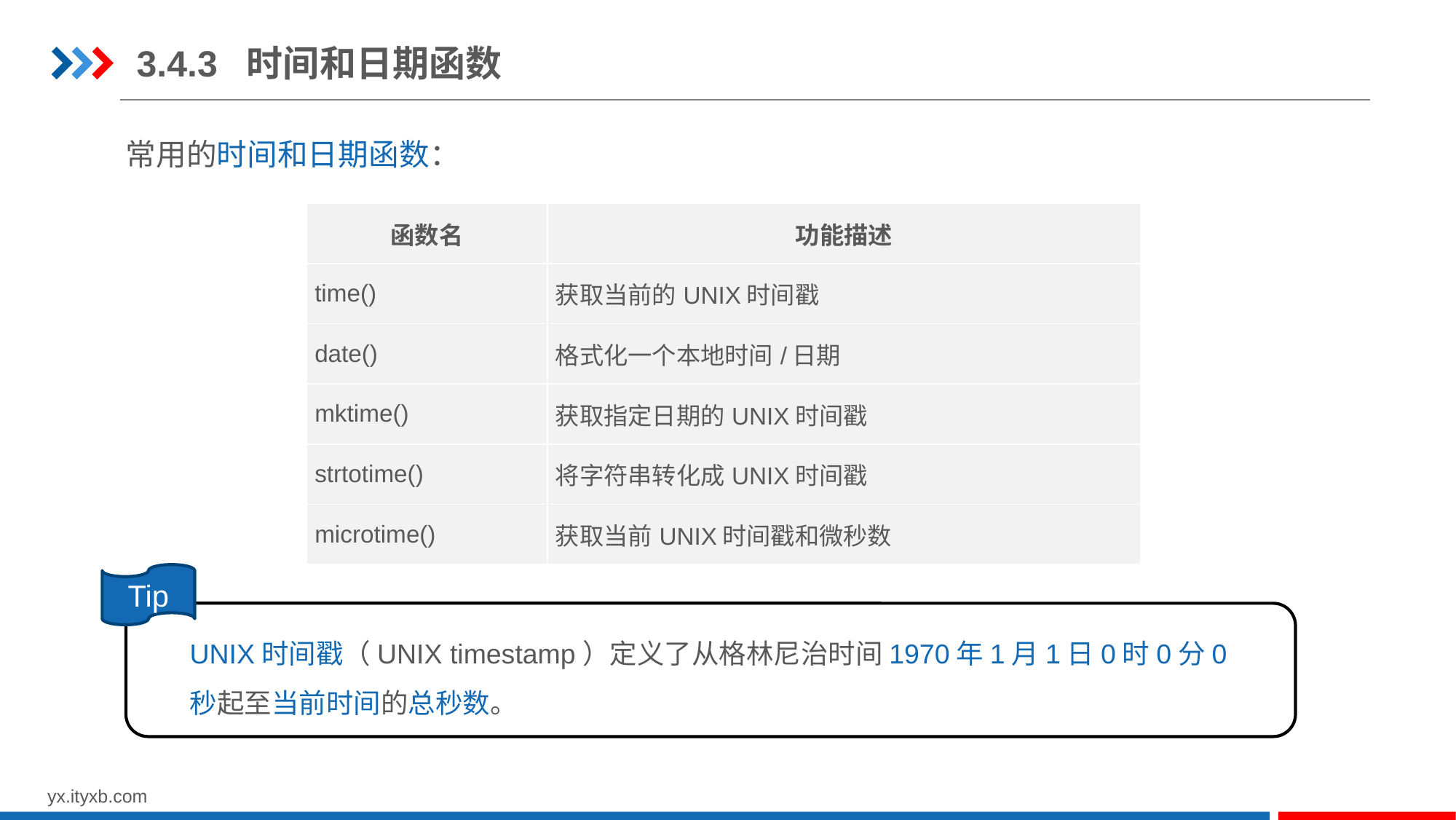

3.4.3  时间和日期函数
常用的时间和日期函数：
| 函数名 | 功能描述 |
| --- | --- |
| time() | 获取当前的UNIX时间戳 |
| date() | 格式化一个本地时间/日期 |
| mktime() | 获取指定日期的UNIX时间戳 |
| strtotime() | 将字符串转化成UNIX时间戳 |
| microtime() | 获取当前UNIX时间戳和微秒数 |
Tip

UNIX时间戳（UNIX timestamp）定义了从格林尼治时间1970年1月1日0时0分0秒起至当前时间的总秒数。